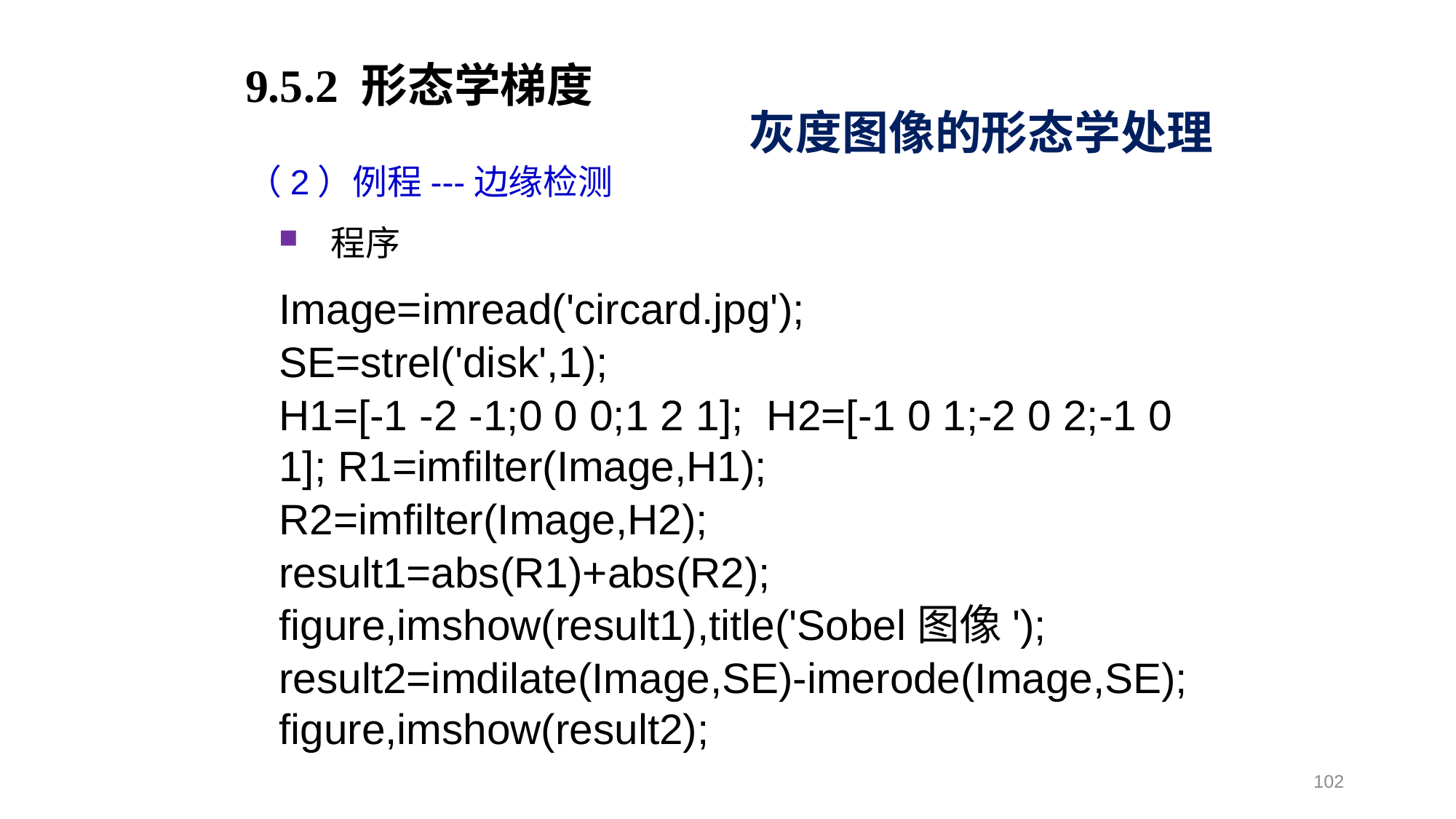

9.5.2 形态学梯度
灰度图像的形态学处理
（2）例程---边缘检测
程序
Image=imread('circard.jpg');
SE=strel('disk',1);
H1=[-1 -2 -1;0 0 0;1 2 1];  H2=[-1 0 1;-2 0 2;-1 0 1]; R1=imfilter(Image,H1);
R2=imfilter(Image,H2);
result1=abs(R1)+abs(R2);
figure,imshow(result1),title('Sobel图像');
result2=imdilate(Image,SE)-imerode(Image,SE); figure,imshow(result2);
102